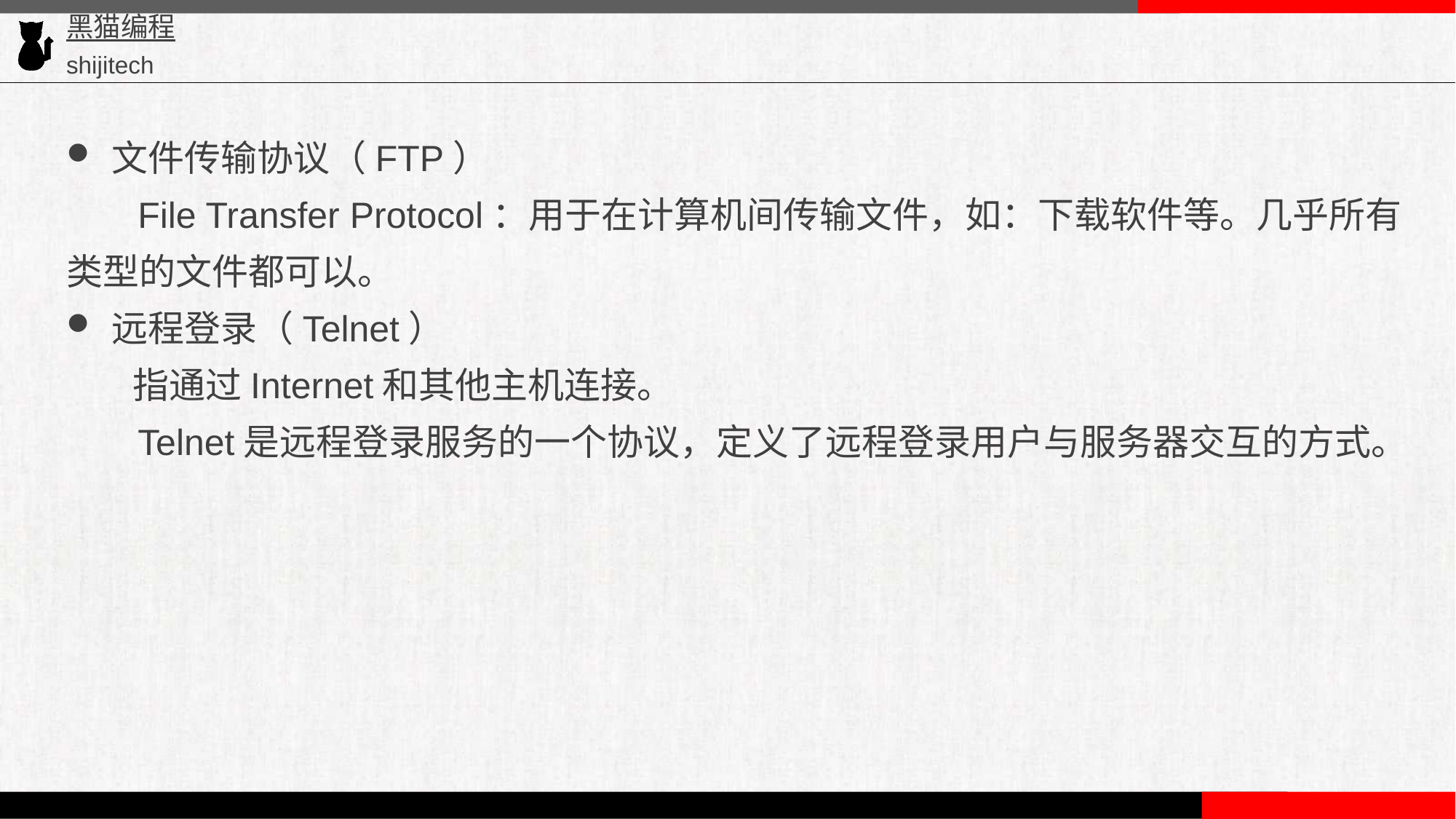

文件传输协议（FTP）
       File Transfer Protocol：用于在计算机间传输文件，如：下载软件等。几乎所有类型的文件都可以。
远程登录（Telnet）
       指通过Internet和其他主机连接。
       Telnet是远程登录服务的一个协议，定义了远程登录用户与服务器交互的方式。